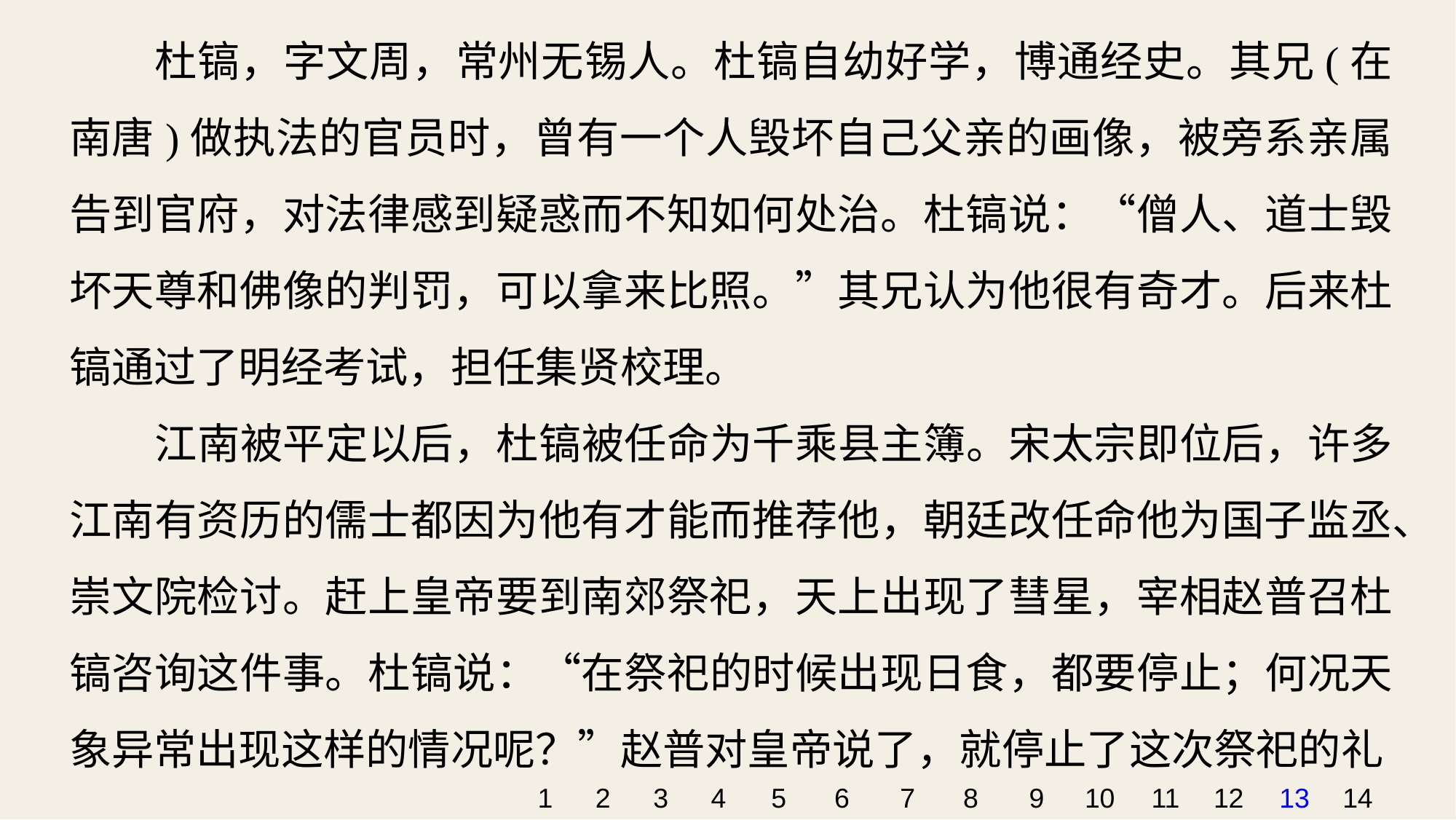

杜镐，字文周，常州无锡人。杜镐自幼好学，博通经史。其兄(在南唐)做执法的官员时，曾有一个人毁坏自己父亲的画像，被旁系亲属告到官府，对法律感到疑惑而不知如何处治。杜镐说：“僧人、道士毁坏天尊和佛像的判罚，可以拿来比照。”其兄认为他很有奇才。后来杜镐通过了明经考试，担任集贤校理。
江南被平定以后，杜镐被任命为千乘县主簿。宋太宗即位后，许多江南有资历的儒士都因为他有才能而推荐他，朝廷改任命他为国子监丞、崇文院检讨。赶上皇帝要到南郊祭祀，天上出现了彗星，宰相赵普召杜镐咨询这件事。杜镐说：“在祭祀的时候出现日食，都要停止；何况天象异常出现这样的情况呢？”赵普对皇帝说了，就停止了这次祭祀的礼
1
2
3
4
5
6
7
8
9
10
11
12
13
14